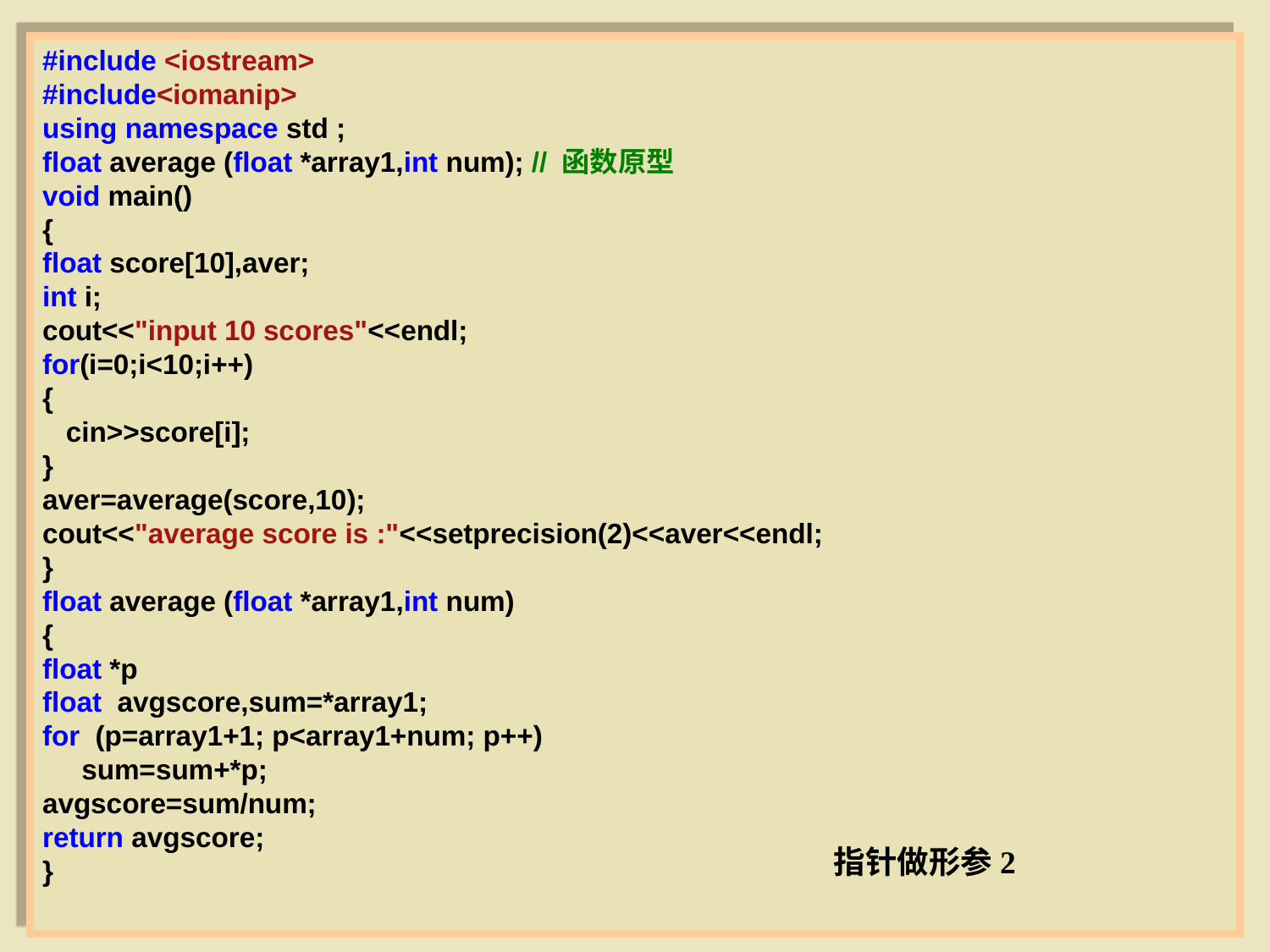

#include <iostream>
#include<iomanip>
using namespace std ;
float average (float *array1,int num); // 函数原型
void main()
{
float score[10],aver;
int i;
cout<<"input 10 scores"<<endl;
for(i=0;i<10;i++)
{
   cin>>score[i];
}
aver=average(score,10);
cout<<"average score is :"<<setprecision(2)<<aver<<endl;
}
float average (float *array1,int num)
{
float *p
float  avgscore,sum=*array1;
for  (p=array1+1; p<array1+num; p++)
     sum=sum+*p;
avgscore=sum/num;
return avgscore;
}

指针做形参2